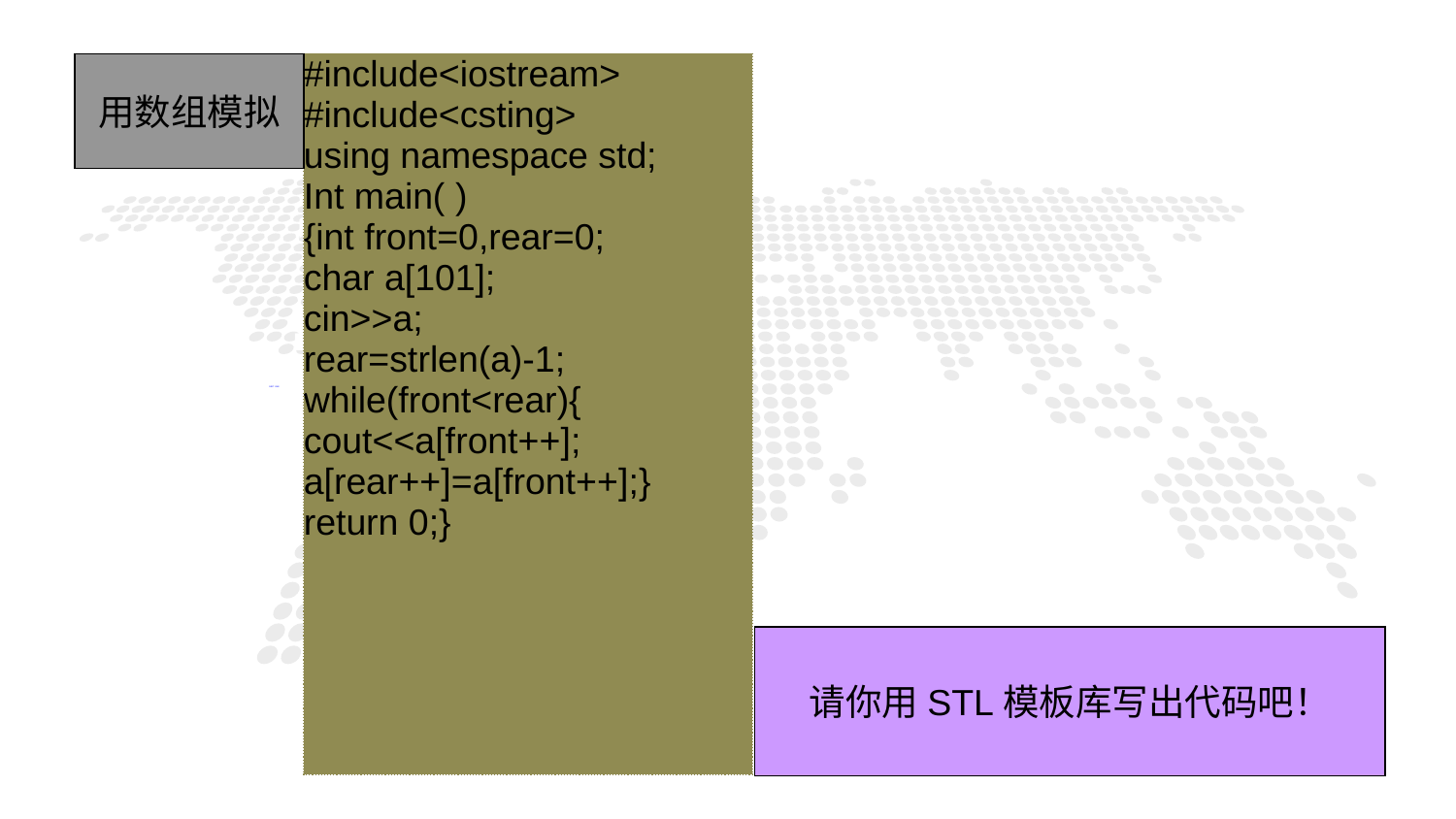

用数组模拟
| #include<iostream> #include<csting> using namespace std; Int main( ) {int front=0,rear=0; char a[101]; cin>>a; rear=strlen(a)-1; while(front<rear){ cout<<a[front++]; a[rear++]=a[front++];} return 0;} |
| --- |
1
PART  ONE
请你用STL模板库写出代码吧！